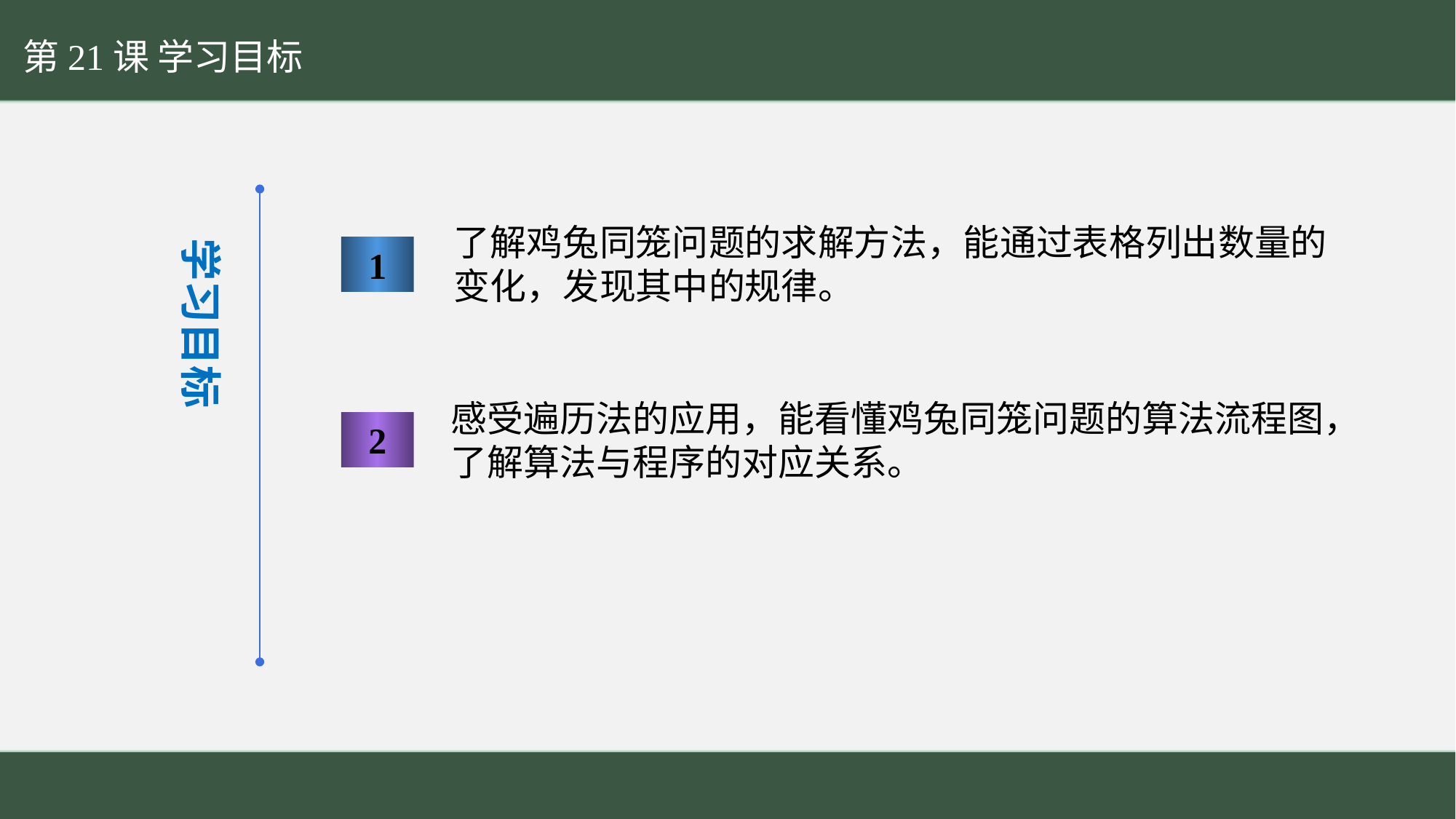

第21课 学习目标
了解鸡兔同笼问题的求解方法，能通过表格列出数量的变化，发现其中的规律。
学习目标
1
感受遍历法的应用，能看懂鸡兔同笼问题的算法流程图，了解算法与程序的对应关系。
2